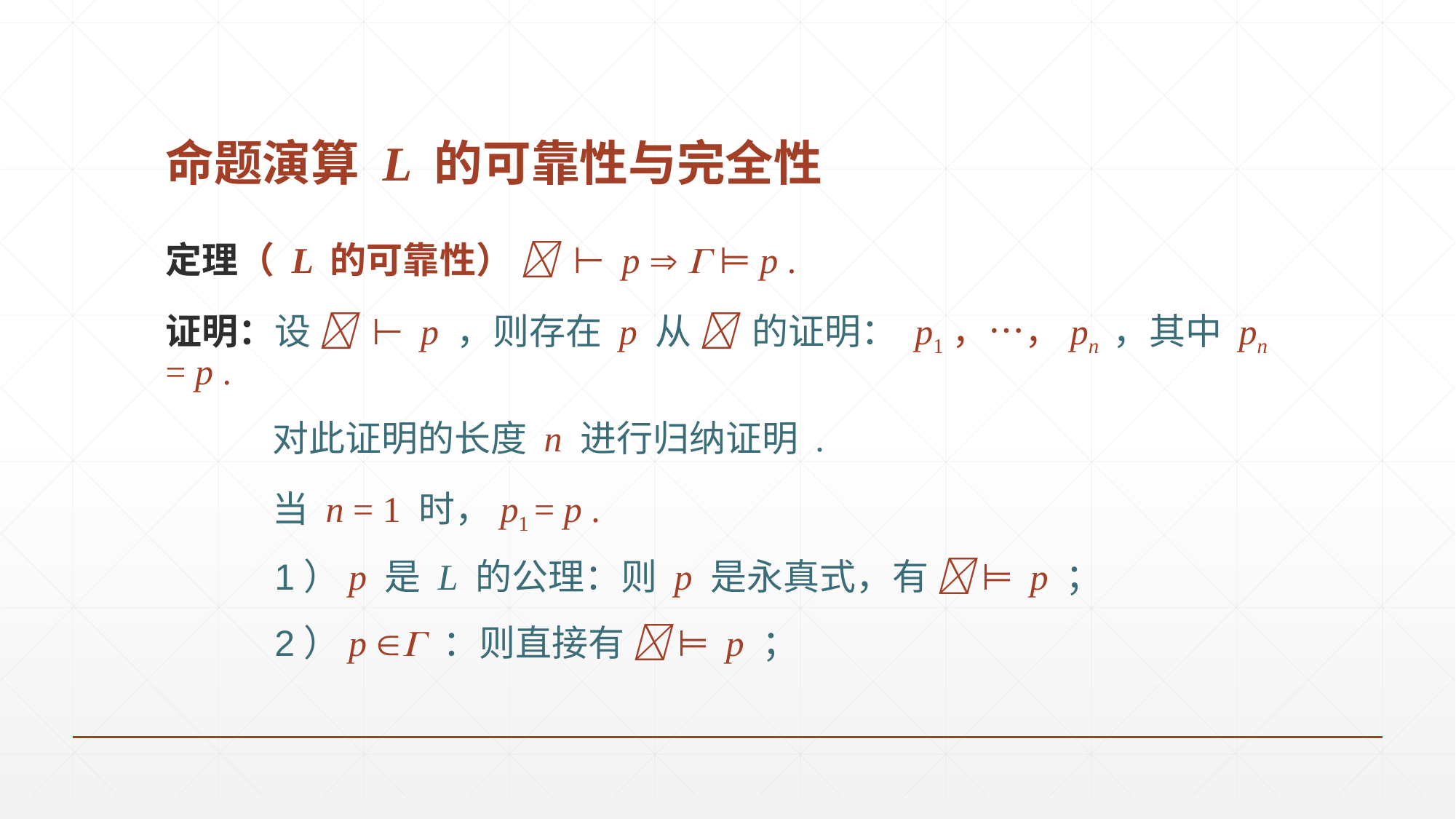

# 命题演算 L 的可靠性与完全性
定理（ L 的可靠性） Γ  ⊢ p ⇒ Γ ⊨ p .
证明：设 Γ  ⊢ p ，则存在 p 从 Γ  的证明： p1，…，pn ，其中 pn = p .
            对此证明的长度 n 进行归纳证明 .
            当 n = 1 时，p1 = p .
   	1）p 是 L 的公理：则 p 是永真式，有 Γ ⊨ p ；
	2）p ∈Γ ：则直接有 Γ ⊨ p ；